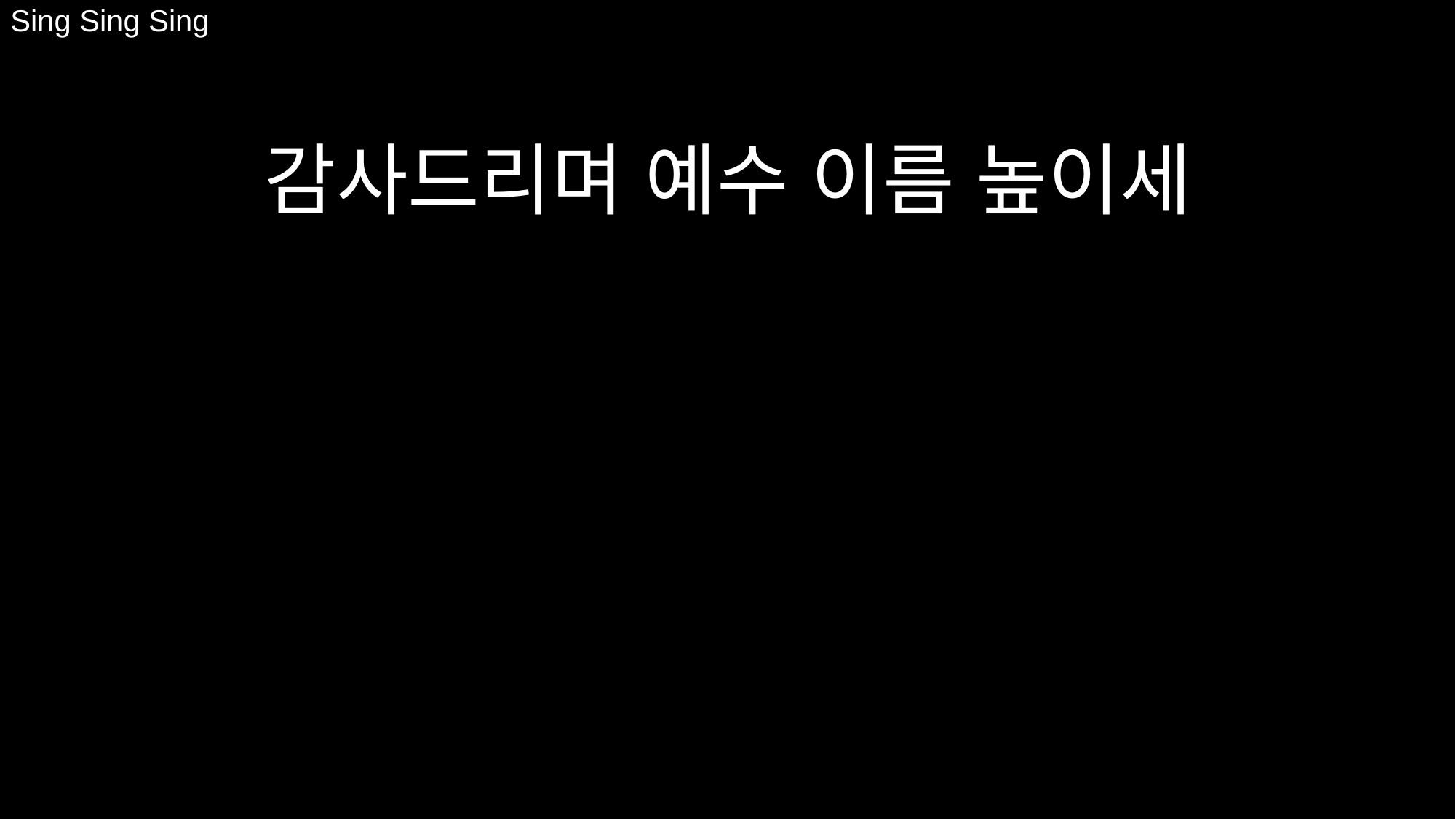

감사드리며 예수 이름 높이세

# Sing Sing Sing